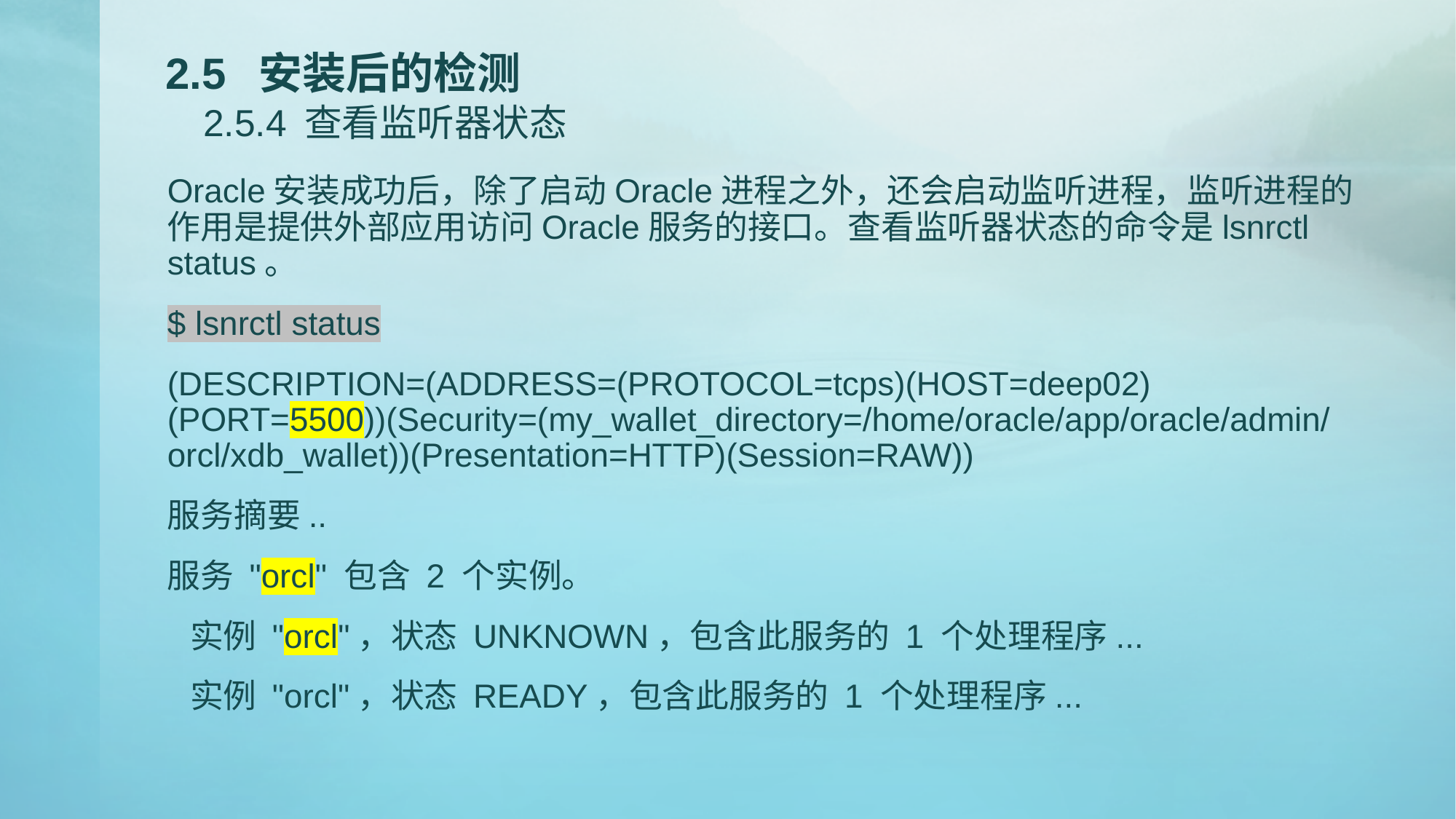

# 2.5  安装后的检测 2.5.4 查看监听器状态
Oracle安装成功后，除了启动Oracle进程之外，还会启动监听进程，监听进程的作用是提供外部应用访问Oracle服务的接口。查看监听器状态的命令是lsnrctl status。
$ lsnrctl status
(DESCRIPTION=(ADDRESS=(PROTOCOL=tcps)(HOST=deep02)(PORT=5500))(Security=(my_wallet_directory=/home/oracle/app/oracle/admin/orcl/xdb_wallet))(Presentation=HTTP)(Session=RAW))
服务摘要..
服务 "orcl" 包含 2 个实例。
  实例 "orcl"，状态 UNKNOWN，包含此服务的 1 个处理程序...
  实例 "orcl"，状态 READY，包含此服务的 1 个处理程序...